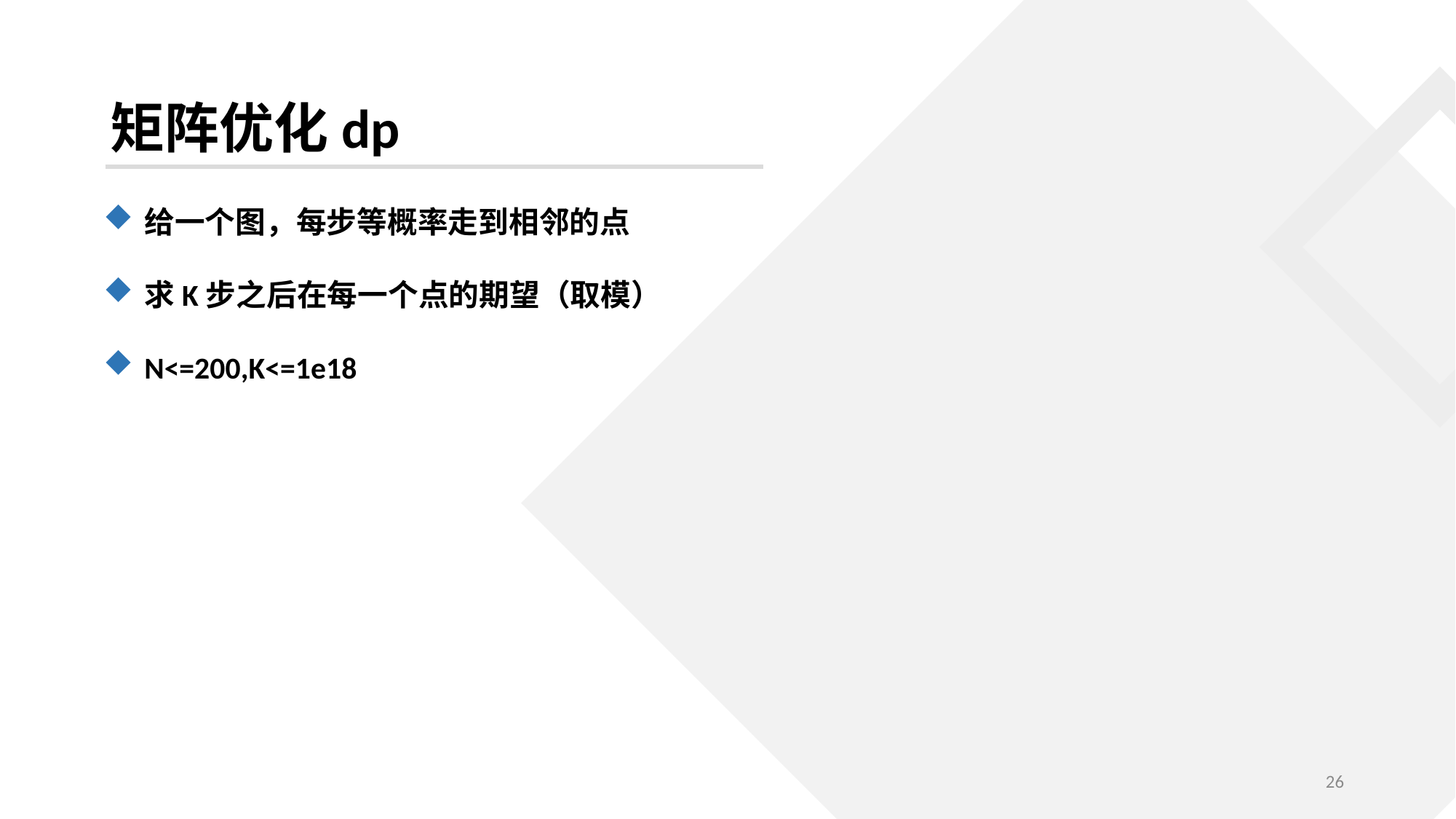

矩阵优化dp
给一个图，每步等概率走到相邻的点

求K步之后在每一个点的期望（取模）

N<=200,K<=1e18
26